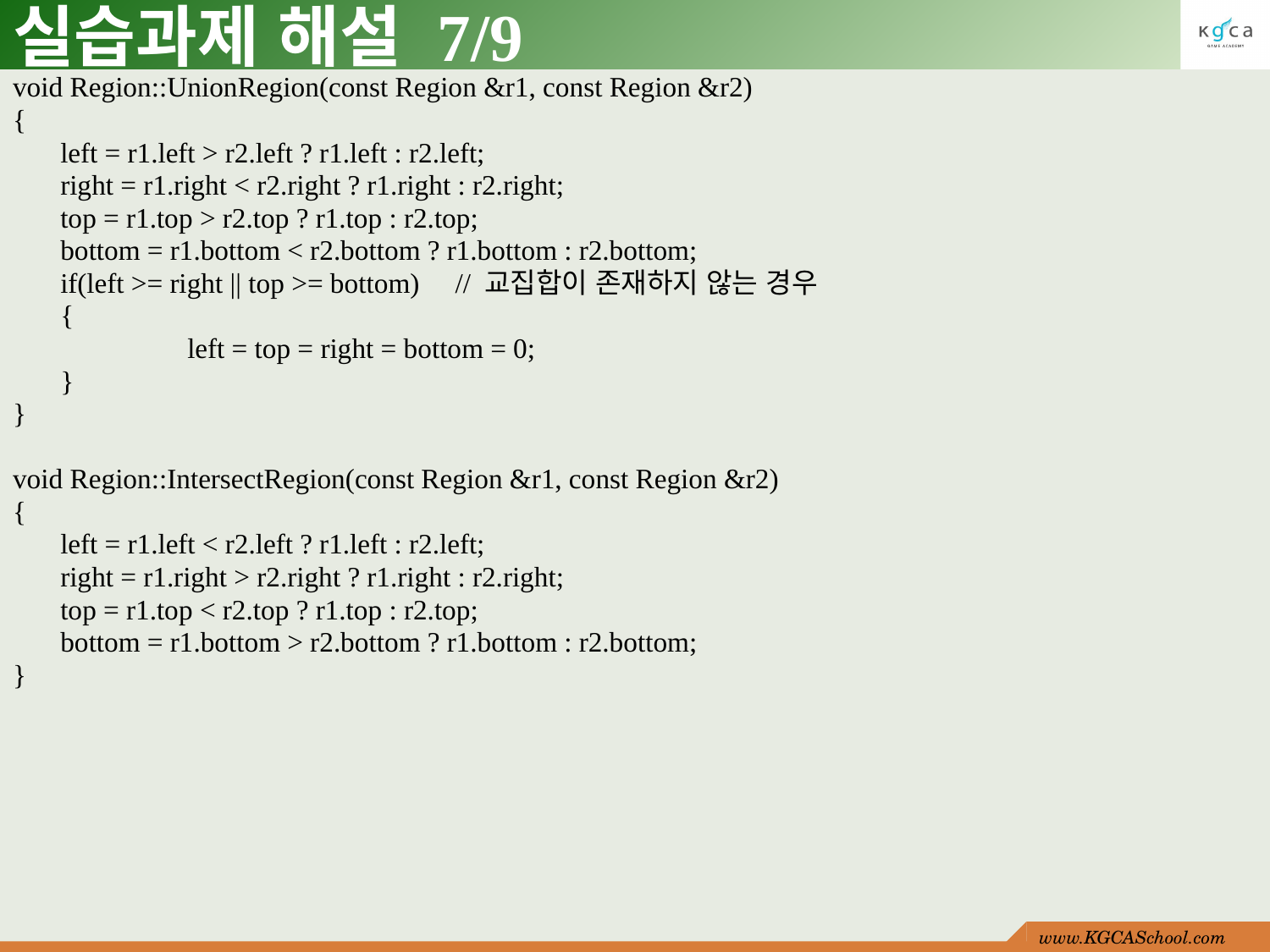

# 실습과제 해설 7/9
void Region::UnionRegion(const Region &r1, const Region &r2)
{
	left = r1.left > r2.left ? r1.left : r2.left;
	right = r1.right < r2.right ? r1.right : r2.right;
	top = r1.top > r2.top ? r1.top : r2.top;
	bottom = r1.bottom < r2.bottom ? r1.bottom : r2.bottom;
	if(left >= right || top >= bottom)	  // 교집합이 존재하지 않는 경우
	{
		left = top = right = bottom = 0;
	}
}

void Region::IntersectRegion(const Region &r1, const Region &r2)
{
	left = r1.left < r2.left ? r1.left : r2.left;
	right = r1.right > r2.right ? r1.right : r2.right;
	top = r1.top < r2.top ? r1.top : r2.top;
	bottom = r1.bottom > r2.bottom ? r1.bottom : r2.bottom;
}